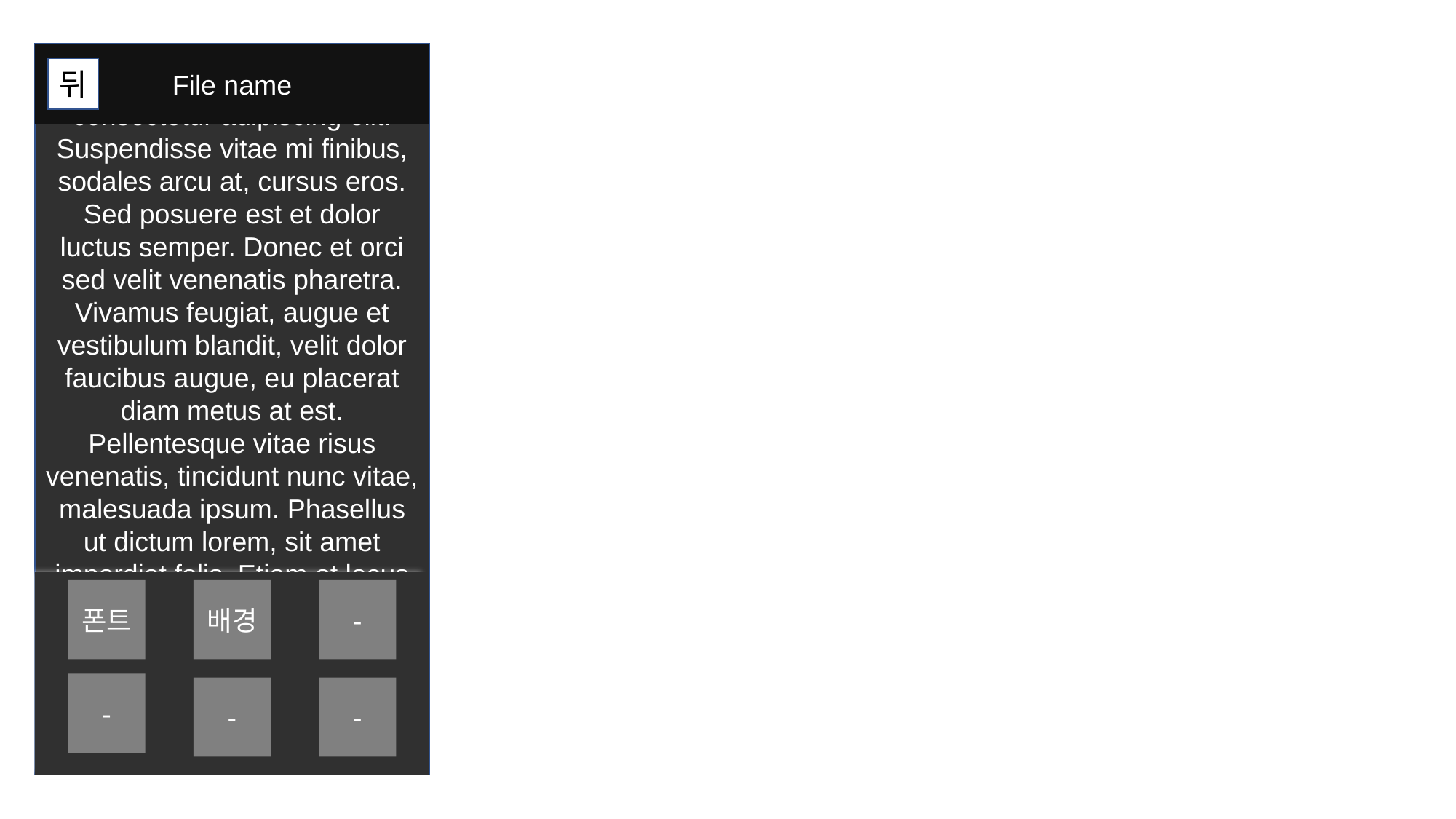

Lorem ipsum dolor sit amet, consectetur adipiscing elit. Suspendisse vitae mi finibus, sodales arcu at, cursus eros. Sed posuere est et dolor luctus semper. Donec et orci sed velit venenatis pharetra. Vivamus feugiat, augue et vestibulum blandit, velit dolor faucibus augue, eu placerat diam metus at est. Pellentesque vitae risus venenatis, tincidunt nunc vitae, malesuada ipsum. Phasellus ut dictum lorem, sit amet imperdiet felis. Etiam et lacus felis. Nunc in dui vitae nisi ultricies placerat quis quis erat. Sed orci tortor, malesuada et nisi a, luctus maximus purus. Donecec.
File name
뒤

배경
-
폰트
-
-
-